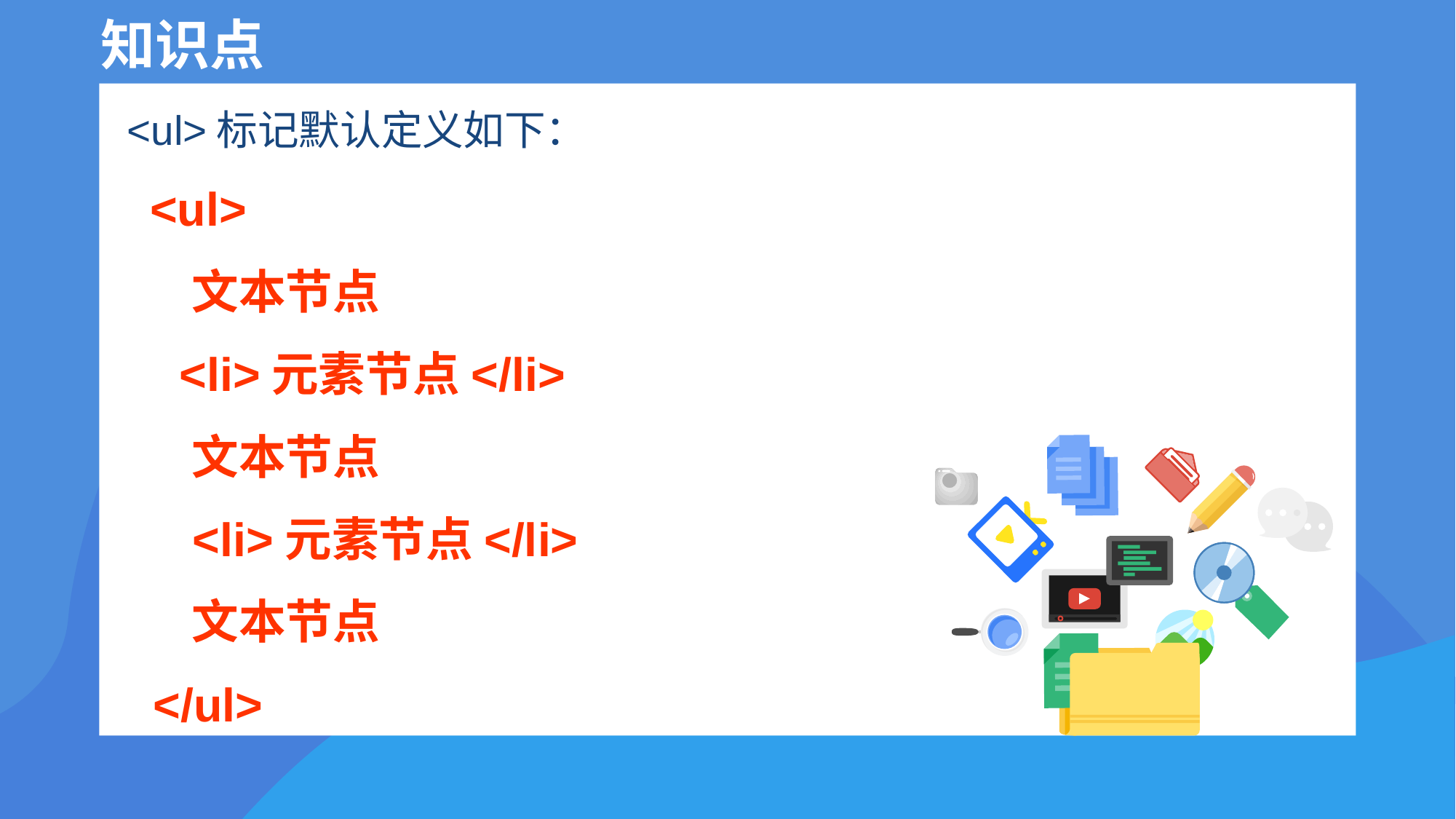

# 知识点
<ul>标记默认定义如下：
  <ul>
     文本节点
    <li>元素节点</li>
     文本节点
     <li>元素节点</li>
     文本节点
  </ul>